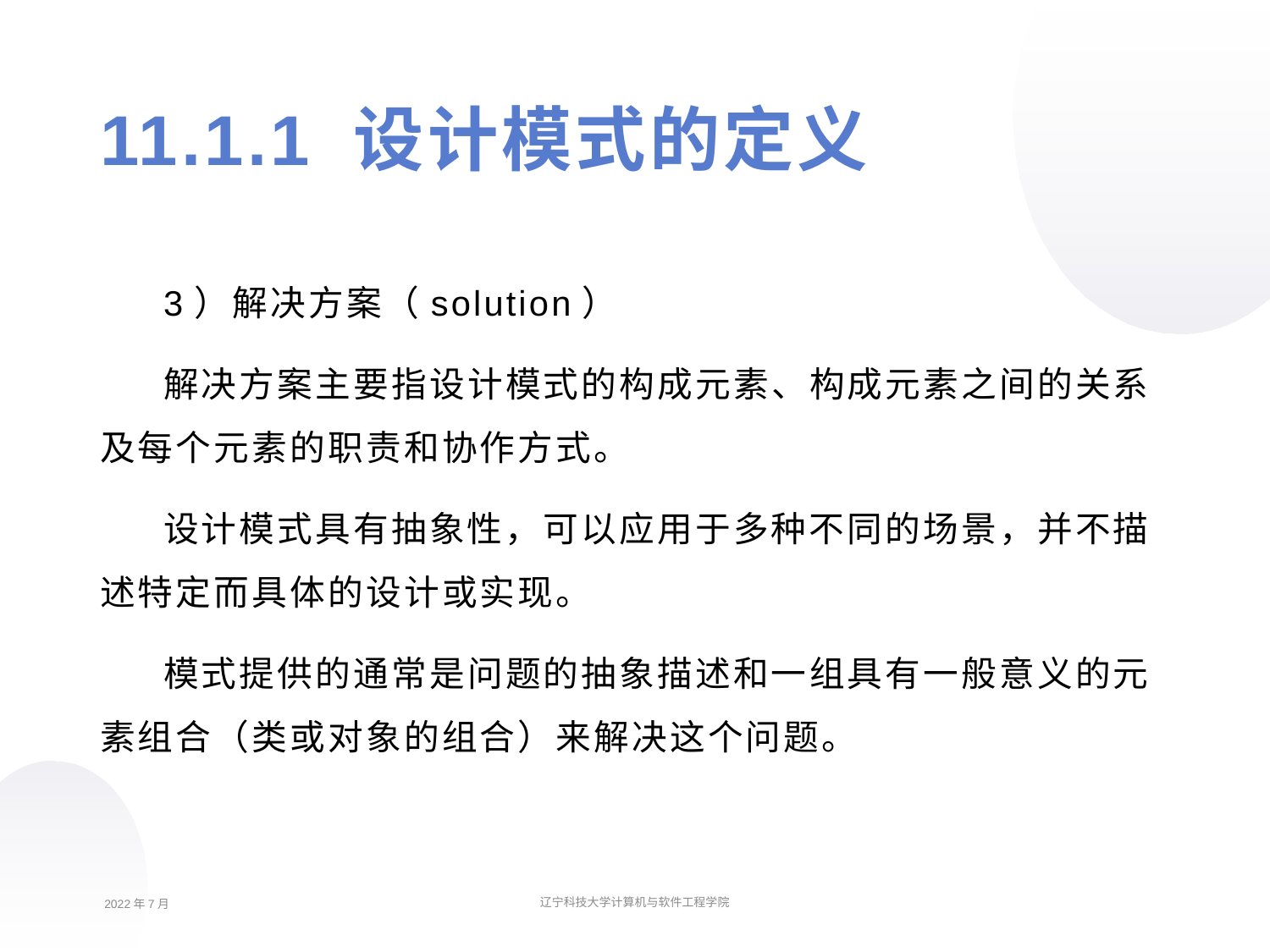

11.1.1 设计模式的定义
3）解决方案（solution）
解决方案主要指设计模式的构成元素、构成元素之间的关系及每个元素的职责和协作方式。
设计模式具有抽象性，可以应用于多种不同的场景，并不描述特定而具体的设计或实现。
模式提供的通常是问题的抽象描述和一组具有一般意义的元素组合（类或对象的组合）来解决这个问题。

2022年7月
辽宁科技大学计算机与软件工程学院
8